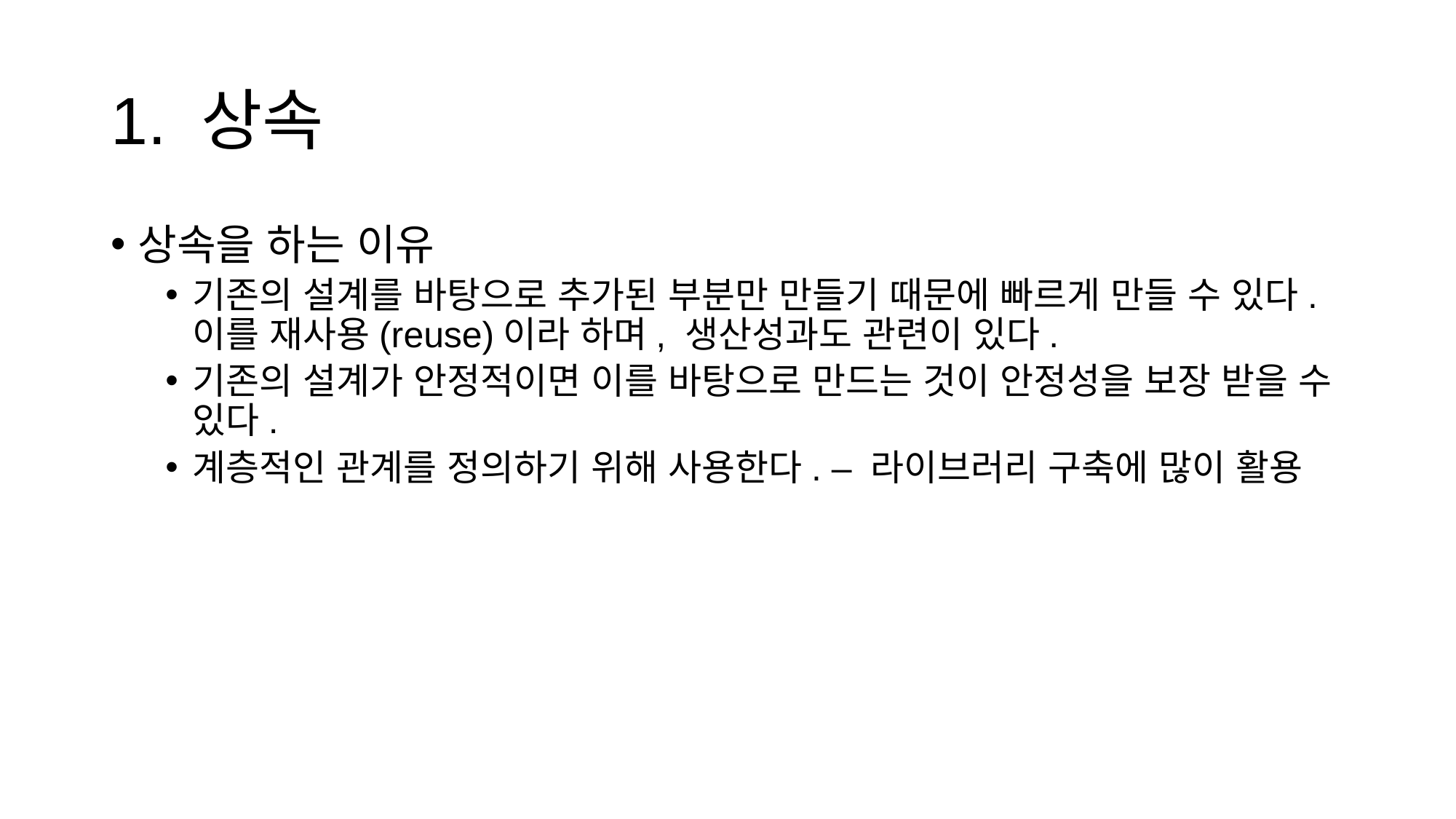

# 1. 상속
상속을 하는 이유
기존의 설계를 바탕으로 추가된 부분만 만들기 때문에 빠르게 만들 수 있다. 이를 재사용(reuse)이라 하며, 생산성과도 관련이 있다.
기존의 설계가 안정적이면 이를 바탕으로 만드는 것이 안정성을 보장 받을 수 있다.
계층적인 관계를 정의하기 위해 사용한다. – 라이브러리 구축에 많이 활용